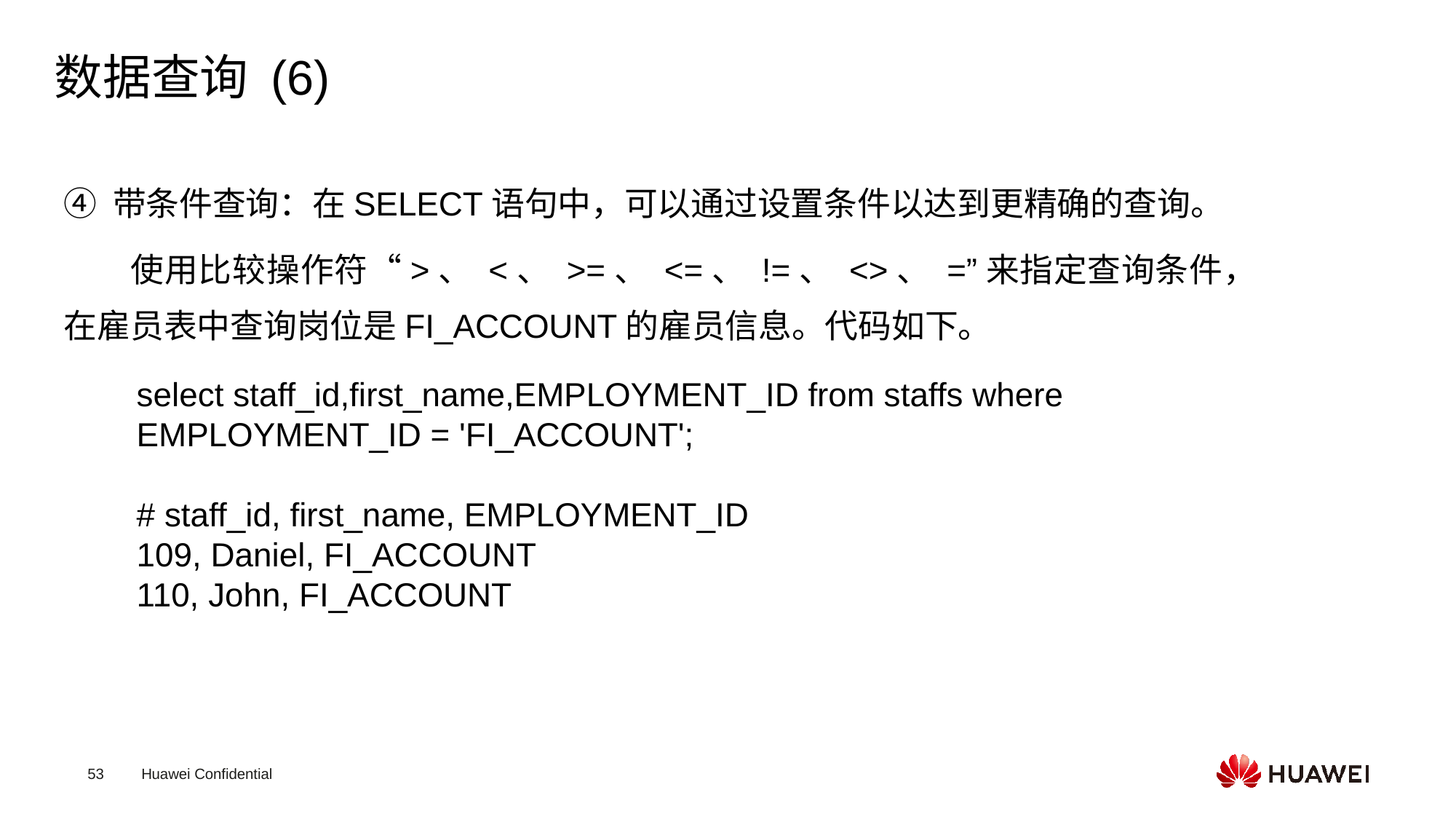

# 数据查询 (6)
④ 带条件查询：在SELECT语句中，可以通过设置条件以达到更精确的查询。
使用比较操作符“>、 <、 >=、 <=、 !=、 <>、 =”来指定查询条件，在雇员表中查询岗位是FI_ACCOUNT的雇员信息。代码如下。

select staff_id,first_name,EMPLOYMENT_ID from staffs where EMPLOYMENT_ID = 'FI_ACCOUNT'; # staff_id, first_name, EMPLOYMENT_ID109, Daniel, FI_ACCOUNT110, John, FI_ACCOUNT